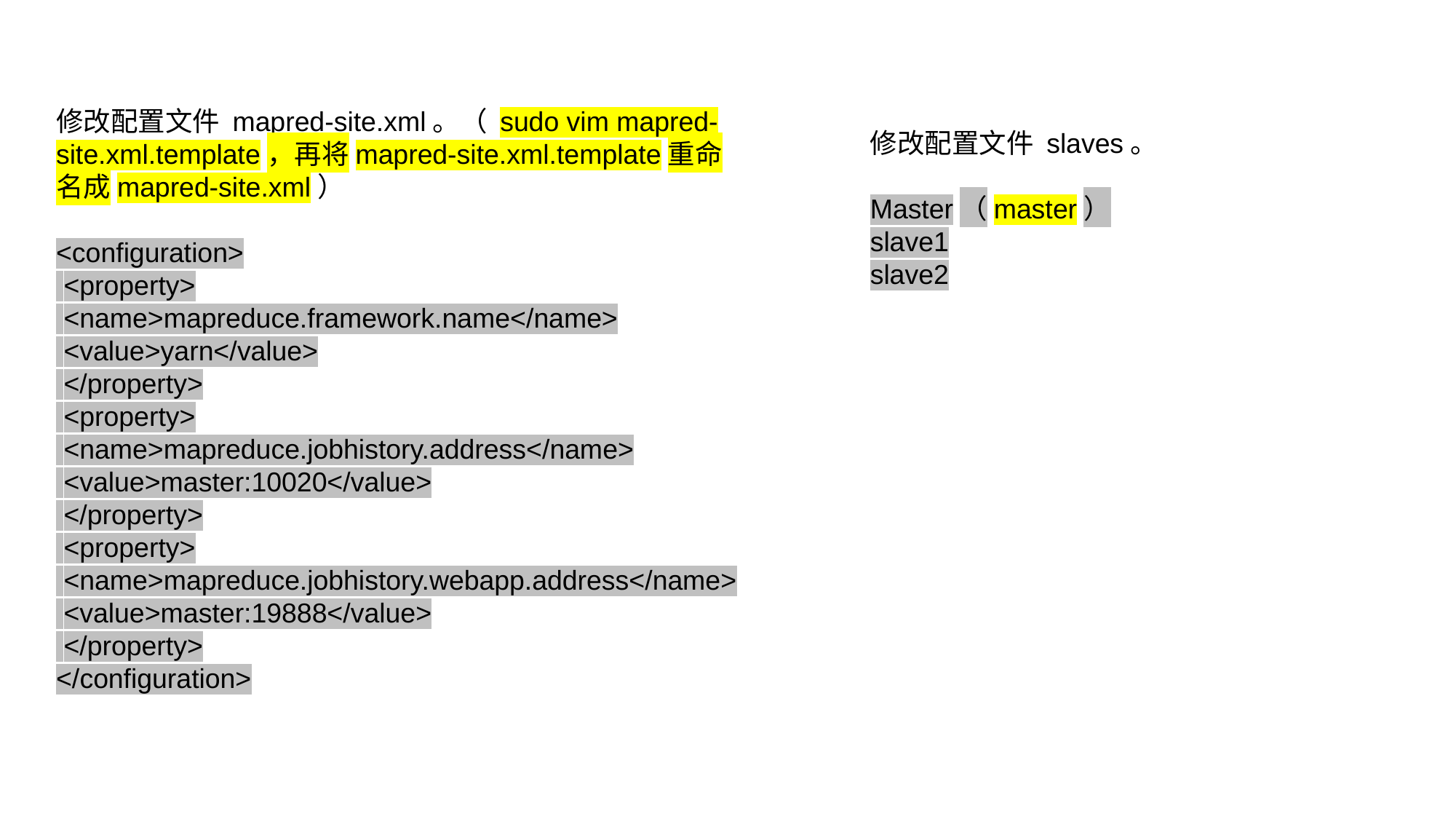

修改配置⽂件 mapred-site.xml。（ sudo vim mapred-site.xml.template，再将mapred-site.xml.template重命名成mapred-site.xml）

<configuration>
 <property>
 <name>mapreduce.framework.name</name>
 <value>yarn</value>
 </property>
 <property>
 <name>mapreduce.jobhistory.address</name>
 <value>master:10020</value>
 </property>
 <property>
 <name>mapreduce.jobhistory.webapp.address</name>
 <value>master:19888</value>
 </property>
</configuration>
修改配置⽂件 slaves。

Master（master）
slave1
slave2